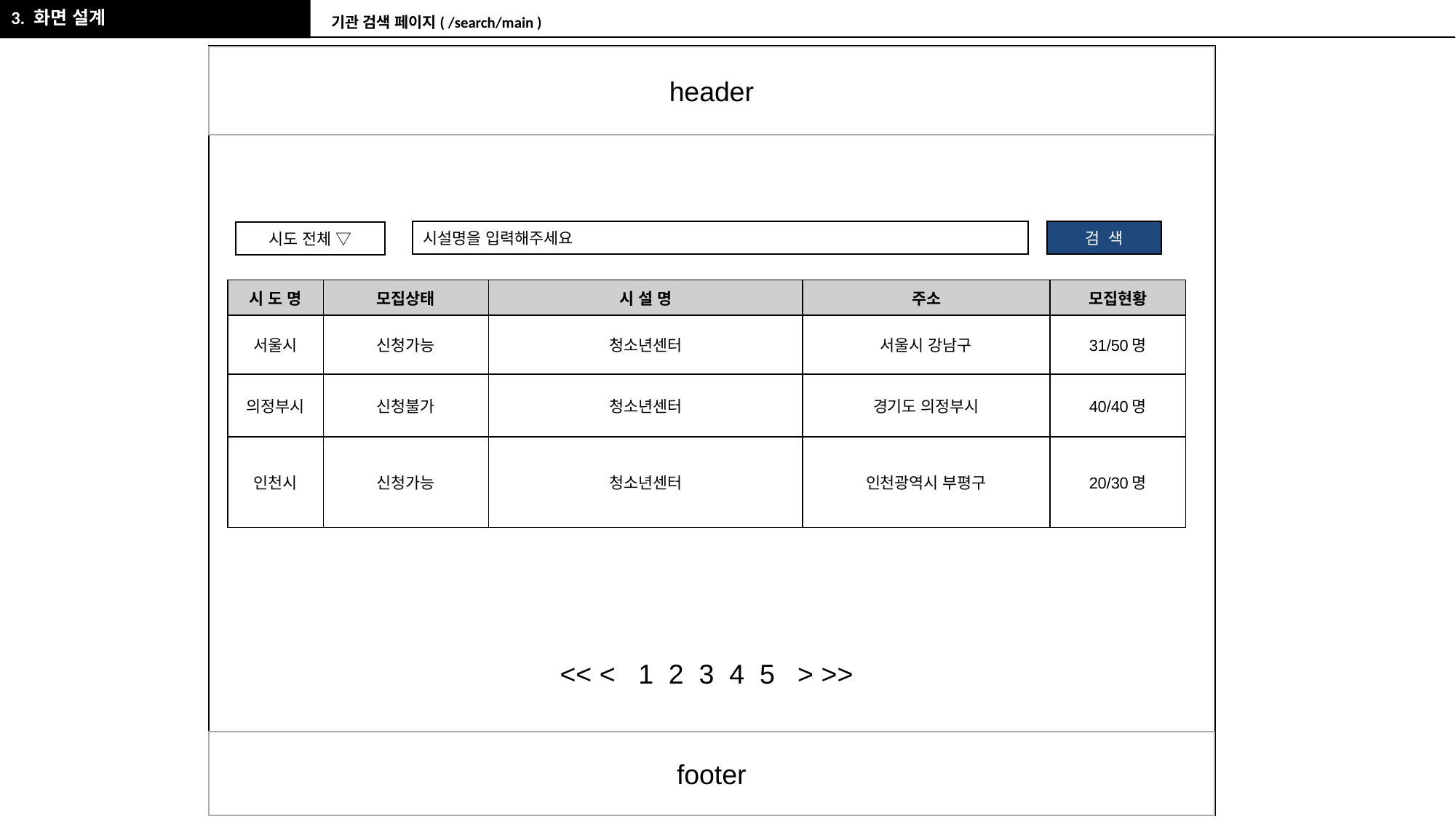

3. 화면 설계
기관 검색 페이지( /search/main )

header
검  색
시설명을 입력해주세요
시도 전체 ▽
| 시 도 명 | 모집상태 | 시 설 명 | 주소 | 모집현황 |
| --- | --- | --- | --- | --- |
| 서울시 | 신청가능 | 청소년센터 | 서울시 강남구 | 31/50명 |
| 의정부시 | 신청불가 | 청소년센터 | 경기도 의정부시 | 40/40명 |
| 인천시 | 신청가능 | 청소년센터 | 인천광역시 부평구 | 20/30명 |
<< <   1  2  3  4  5   > >>
footer